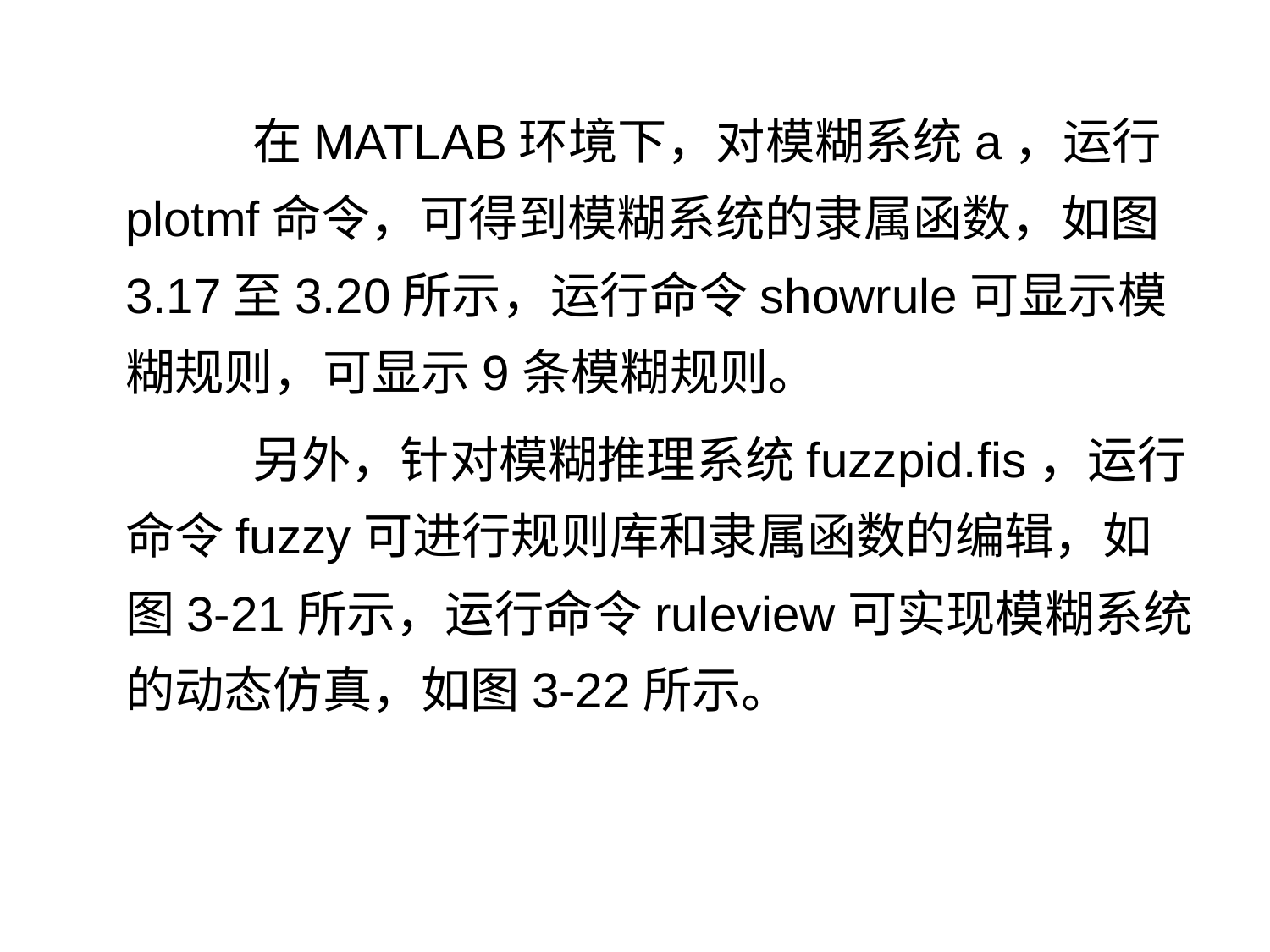

在MATLAB环境下，对模糊系统a，运行plotmf命令，可得到模糊系统的隶属函数，如图3.17至3.20所示，运行命令showrule可显示模糊规则，可显示9条模糊规则。
		另外，针对模糊推理系统fuzzpid.fis，运行命令fuzzy可进行规则库和隶属函数的编辑，如图3-21所示，运行命令ruleview可实现模糊系统的动态仿真，如图3-22所示。